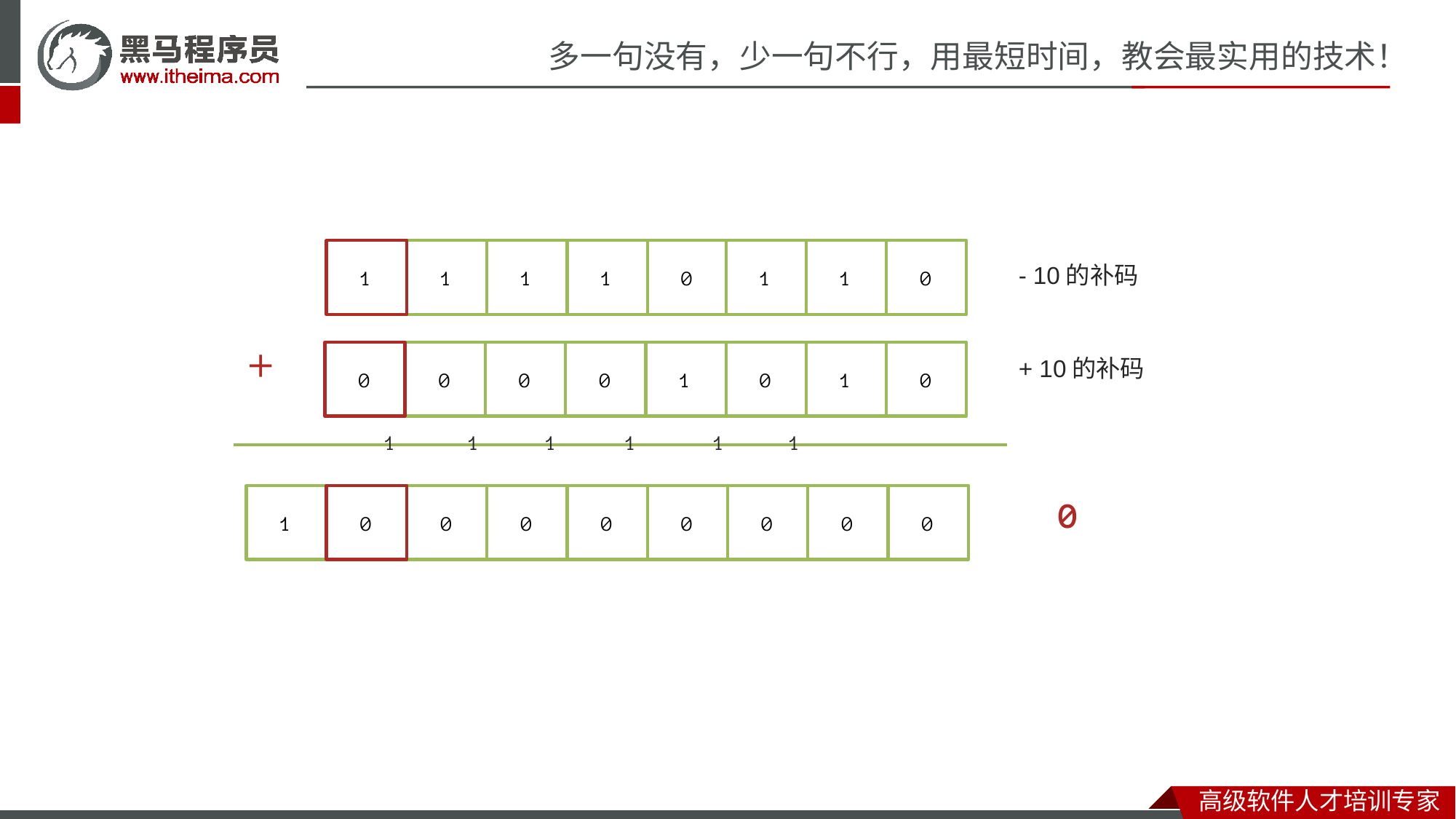

1
1
1
1
0
1
1
0
- 10的补码
+
0
0
0
0
1
0
1
0
+ 10的补码
1
1
1
1
1
1
1
0
0
0
0
0
0
0
0
0